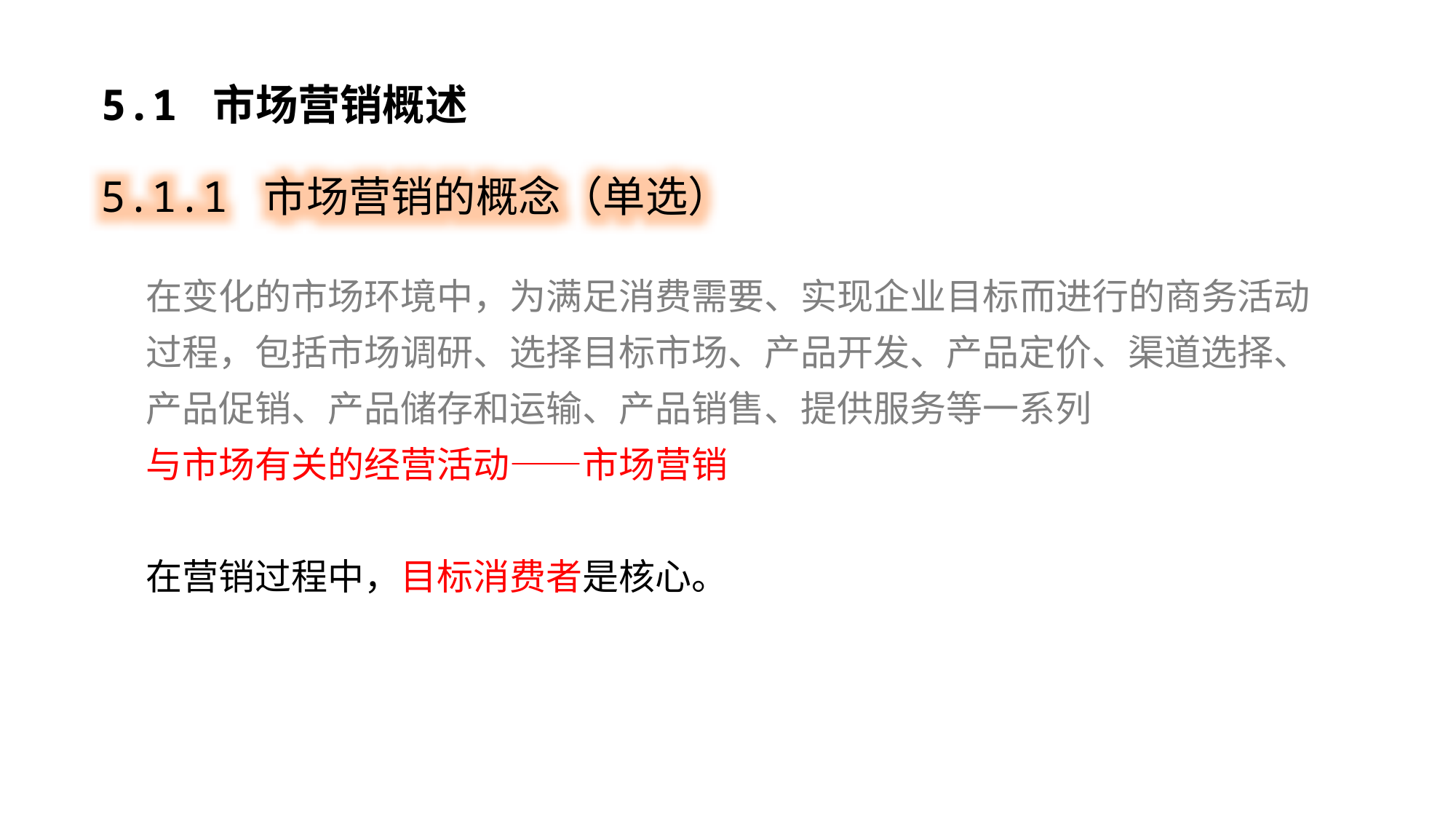

5.1 市场营销概述
5.1.1 市场营销的概念（单选）
在变化的市场环境中，为满足消费需要、实现企业目标而进行的商务活动过程，包括市场调研、选择目标市场、产品开发、产品定价、渠道选择、产品促销、产品储存和运输、产品销售、提供服务等一系列
与市场有关的经营活动——市场营销
在营销过程中，目标消费者是核心。